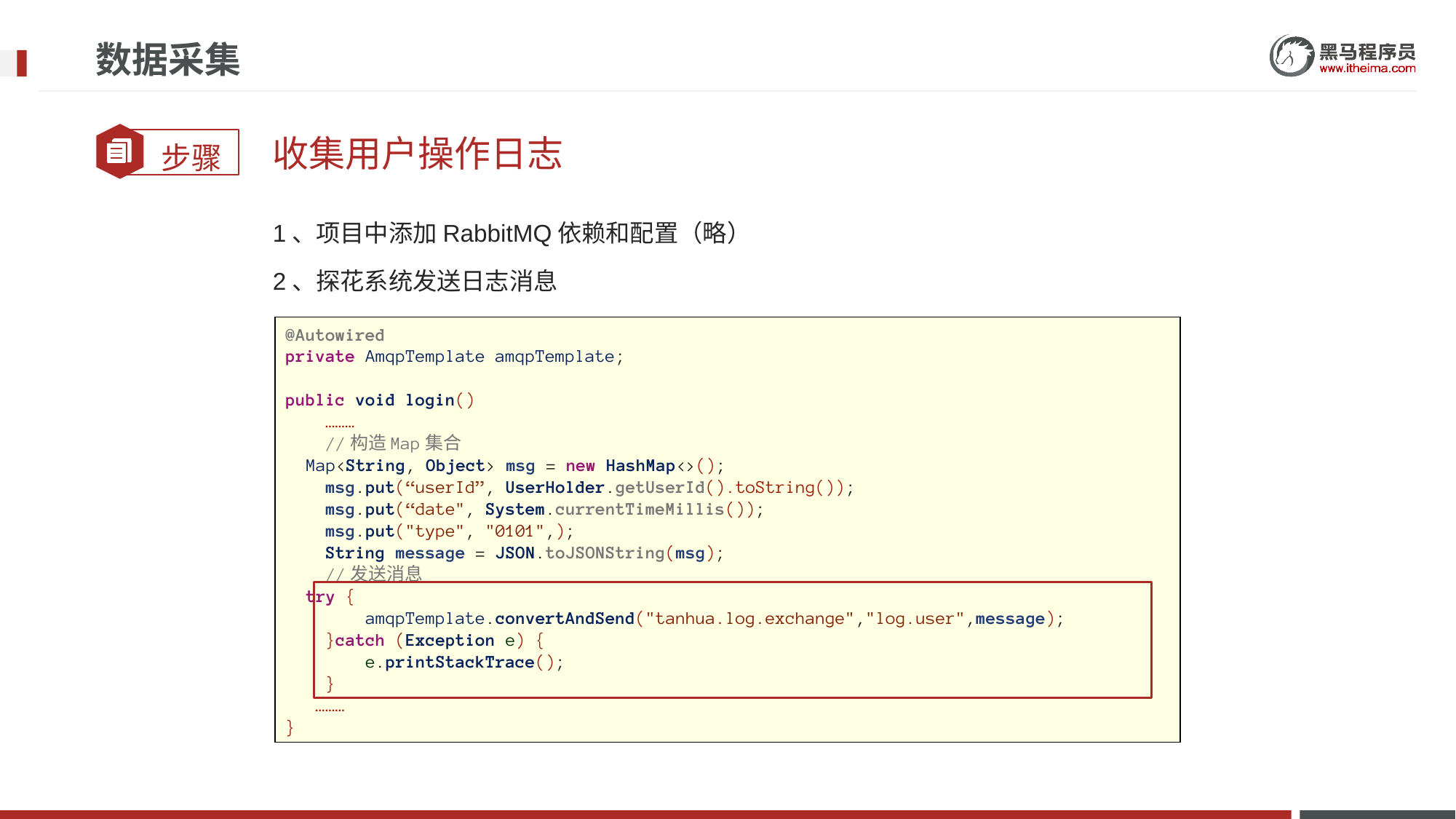

# 数据采集
收集用户操作日志
1、项目中添加RabbitMQ依赖和配置（略）
2、探花系统发送日志消息
@Autowired
private AmqpTemplate amqpTemplate;
public void login()
    ………
    //构造Map集合
    Map<String, Object> msg = new HashMap<>();
    msg.put(“userId”, UserHolder.getUserId().toString());
    msg.put(“date", System.currentTimeMillis());
    msg.put("type", "0101",);
    String message = JSON.toJSONString(msg);
    //发送消息
    try {
        amqpTemplate.convertAndSend("tanhua.log.exchange","log.user",message);
    }catch (Exception e) {
        e.printStackTrace();
    }
   ………
}